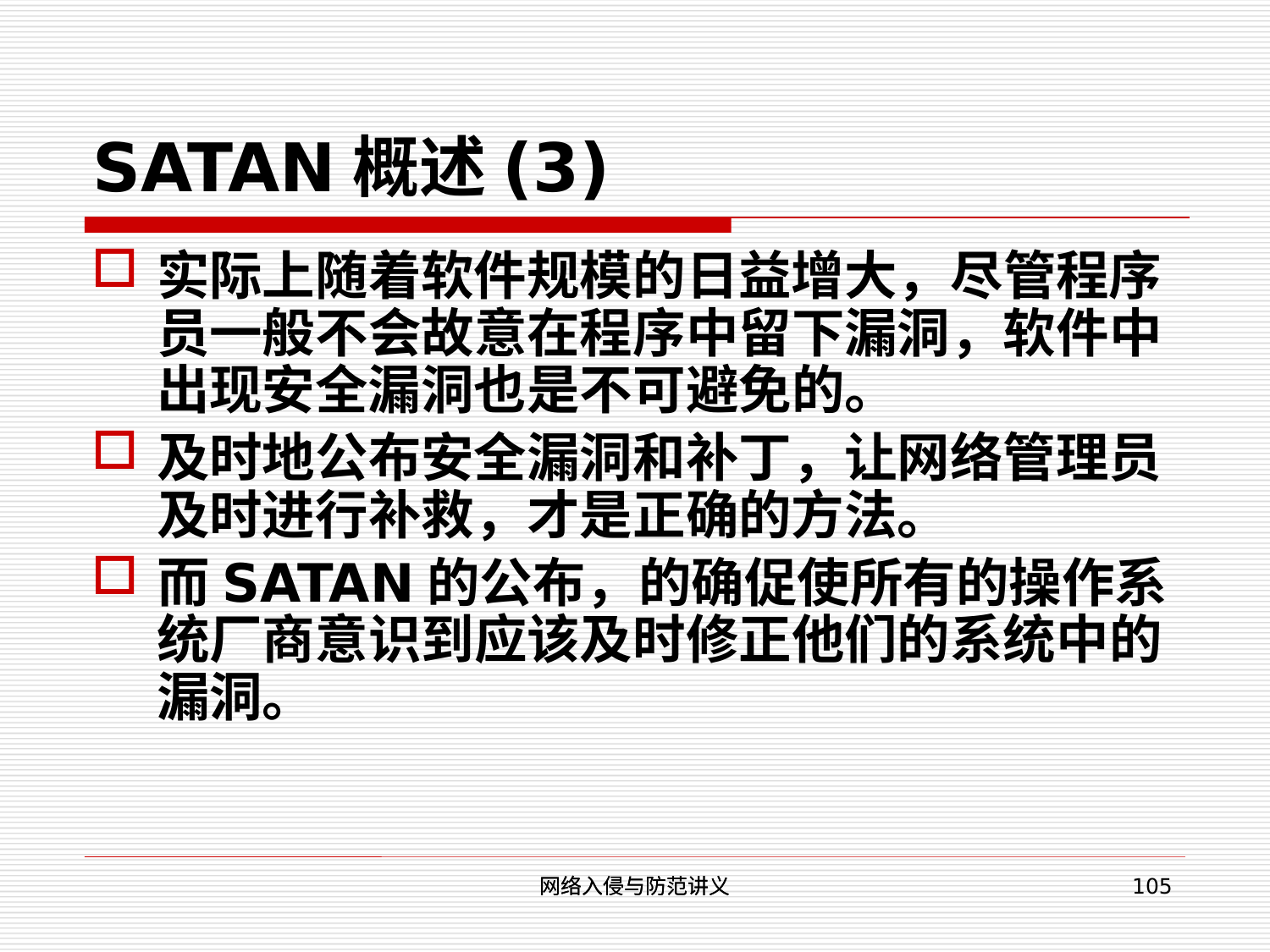

# SATAN概述(3)
实际上随着软件规模的日益增大，尽管程序员一般不会故意在程序中留下漏洞，软件中出现安全漏洞也是不可避免的。
及时地公布安全漏洞和补丁，让网络管理员及时进行补救，才是正确的方法。
而SATAN的公布，的确促使所有的操作系统厂商意识到应该及时修正他们的系统中的漏洞。

网络入侵与防范讲义
网络入侵与防范讲义
105
105